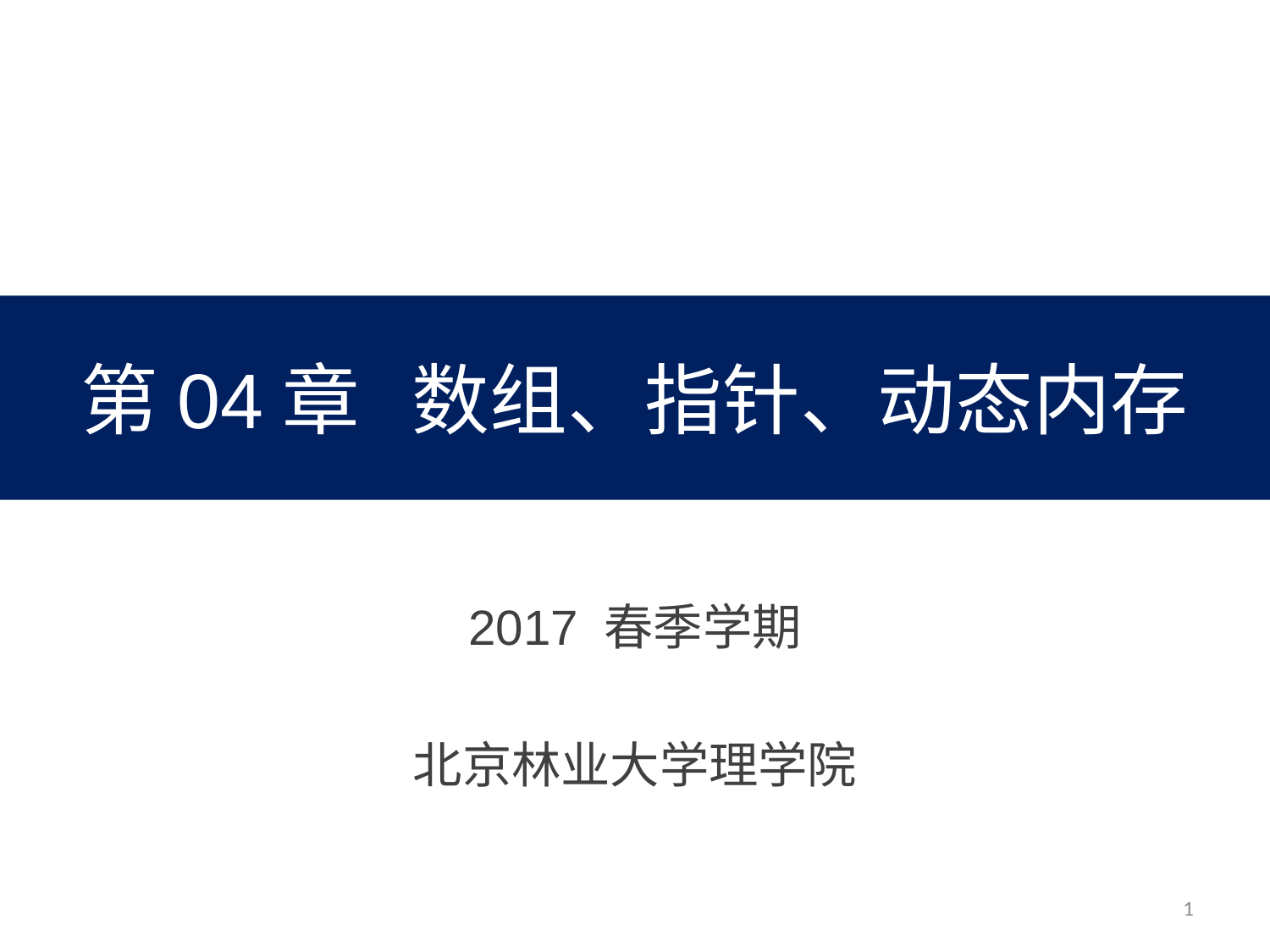

# 第04章   数组、指针、动态内存
2017 春季学期

北京林业大学理学院
1